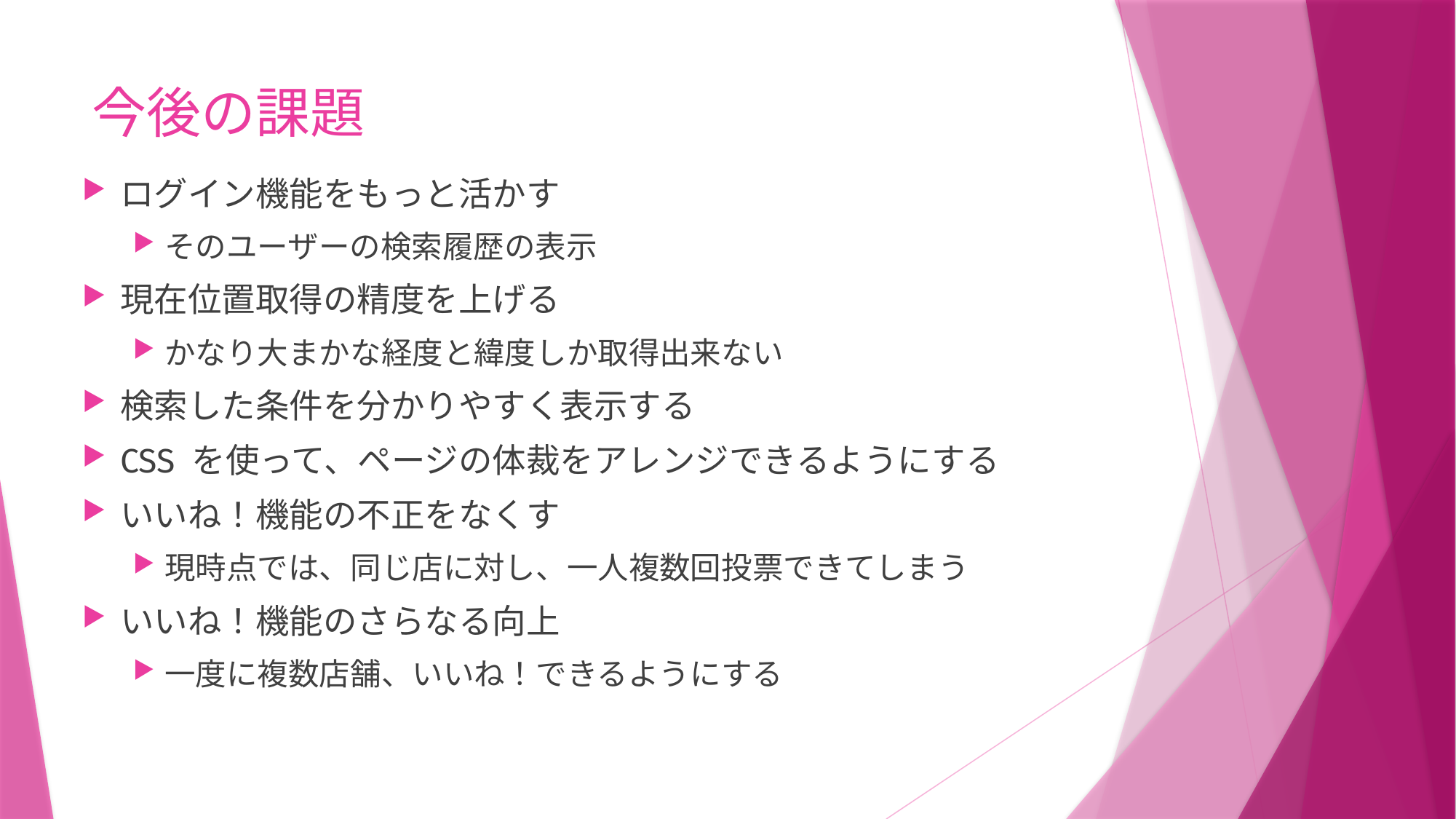

# 今後の課題
ログイン機能をもっと活かす
そのユーザーの検索履歴の表示
現在位置取得の精度を上げる
かなり大まかな経度と緯度しか取得出来ない
検索した条件を分かりやすく表示する
CSS を使って、ページの体裁をアレンジできるようにする
いいね！機能の不正をなくす
現時点では、同じ店に対し、一人複数回投票できてしまう
いいね！機能のさらなる向上
一度に複数店舗、いいね！できるようにする